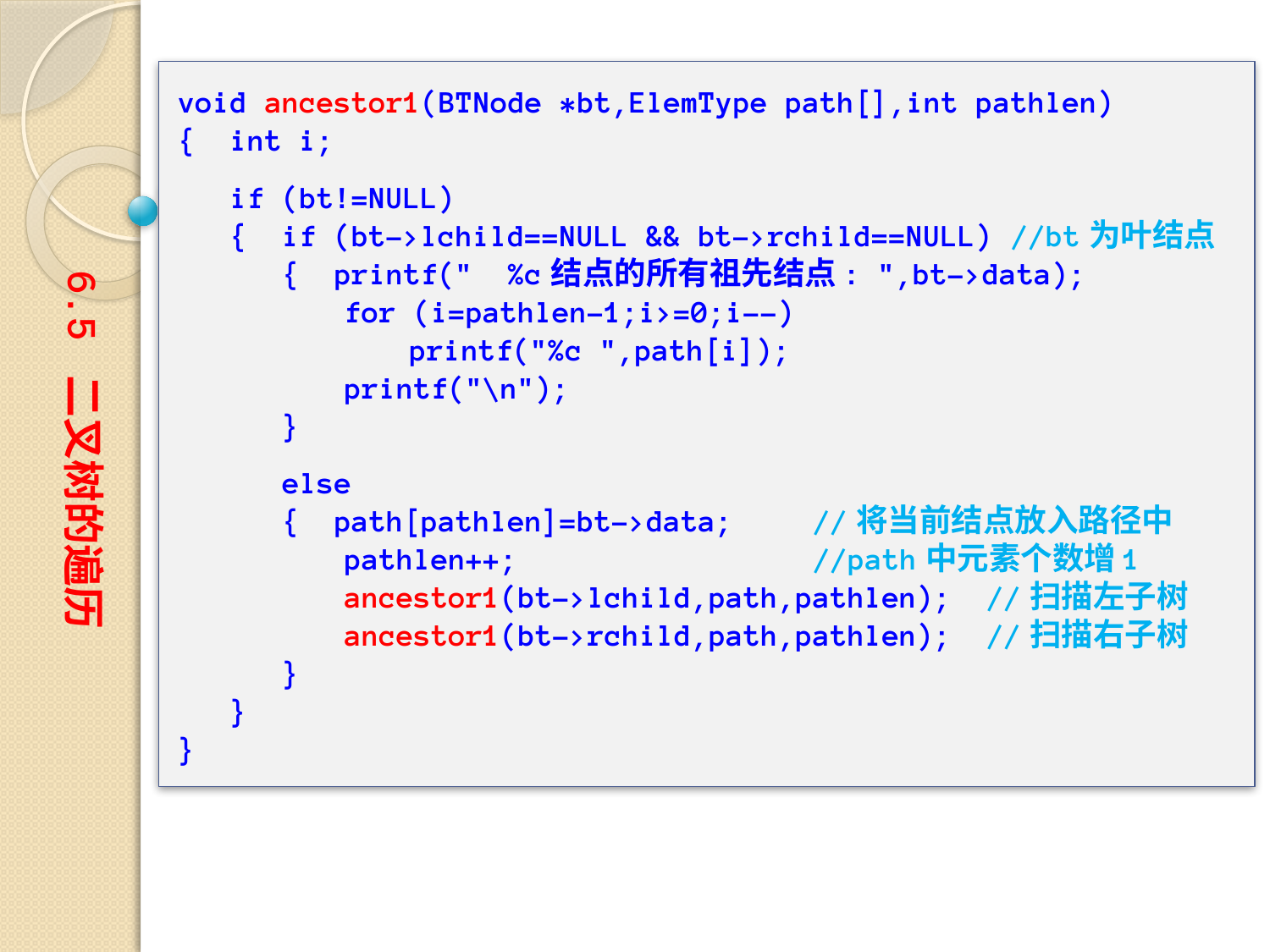

void ancestor1(BTNode *bt,ElemType path[],int pathlen)
{  int i;
   if (bt!=NULL)
   {  if (bt->lchild==NULL && bt->rchild==NULL) //bt为叶结点
      {  printf("  %c结点的所有祖先结点: ",bt->data);
	　for (i=pathlen-1;i>=0;i--)
	      printf("%c ",path[i]);
	　printf("\n");
      }
      else
      {  path[pathlen]=bt->data;	//将当前结点放入路径中
	　pathlen++;			//path中元素个数增1
	　ancestor1(bt->lchild,path,pathlen);  //扫描左子树
	　ancestor1(bt->rchild,path,pathlen);  //扫描右子树
      }
   }
}
6.5 二叉树的遍历